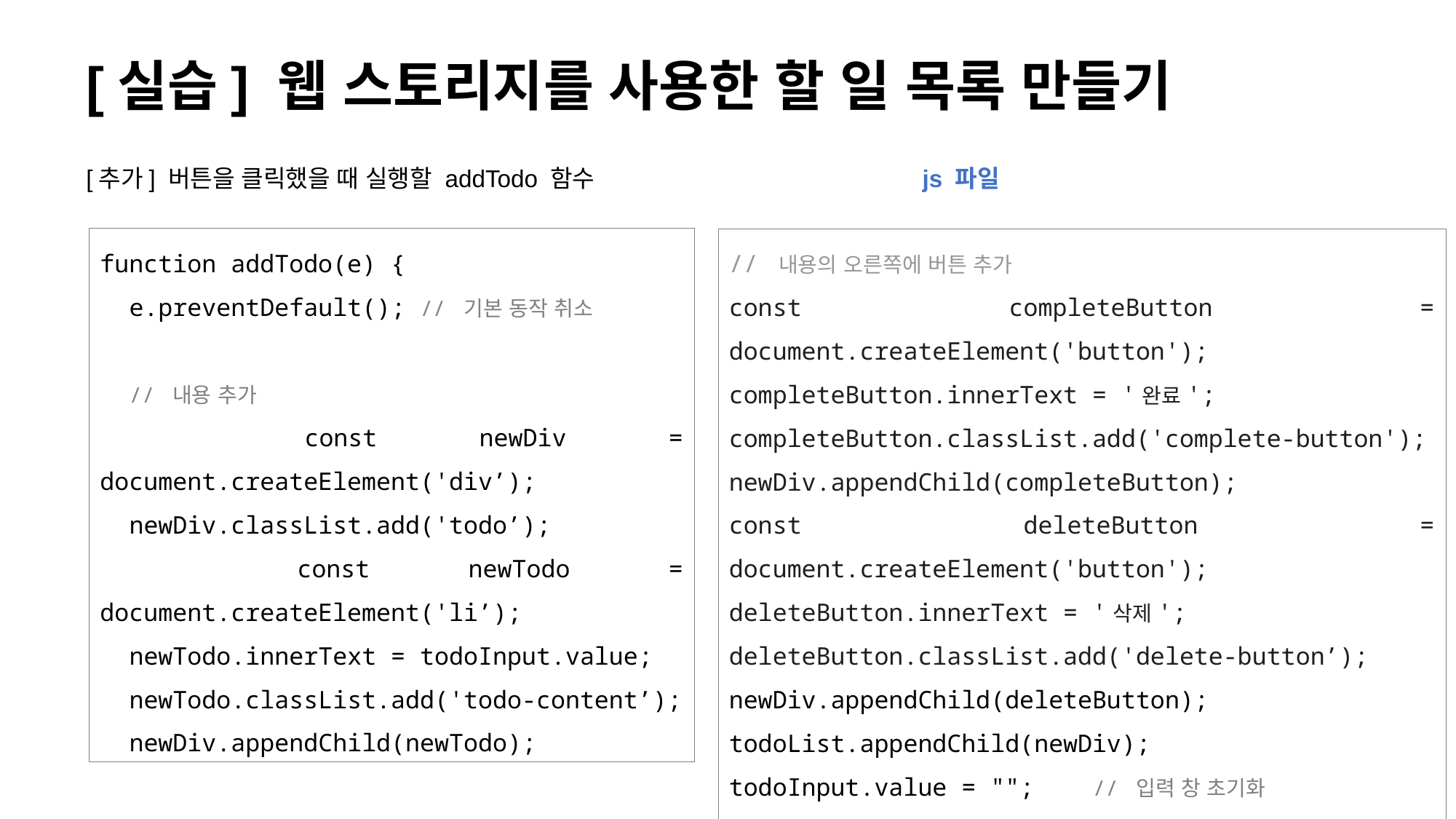

# [실습] 웹 스토리지를 사용한 할 일 목록 만들기
[추가] 버튼을 클릭했을 때 실행할 addTodo 함수
js 파일
function addTodo(e) {
  e.preventDefault(); // 기본 동작 취소

  // 내용 추가
  const newDiv = document.createElement('div’);
  newDiv.classList.add('todo’);
  const newTodo = document.createElement('li’);
  newTodo.innerText = todoInput.value;
  newTodo.classList.add('todo-content’);
  newDiv.appendChild(newTodo);
// 내용의 오른쪽에 버튼 추가
const completeButton = document.createElement('button');
completeButton.innerText = '완료';
completeButton.classList.add('complete-button');
newDiv.appendChild(completeButton);
const deleteButton = document.createElement('button');
deleteButton.innerText = '삭제';
deleteButton.classList.add('delete-button’);
newDiv.appendChild(deleteButton);
todoList.appendChild(newDiv);
todoInput.value = "";    // 입력 창 초기화
}